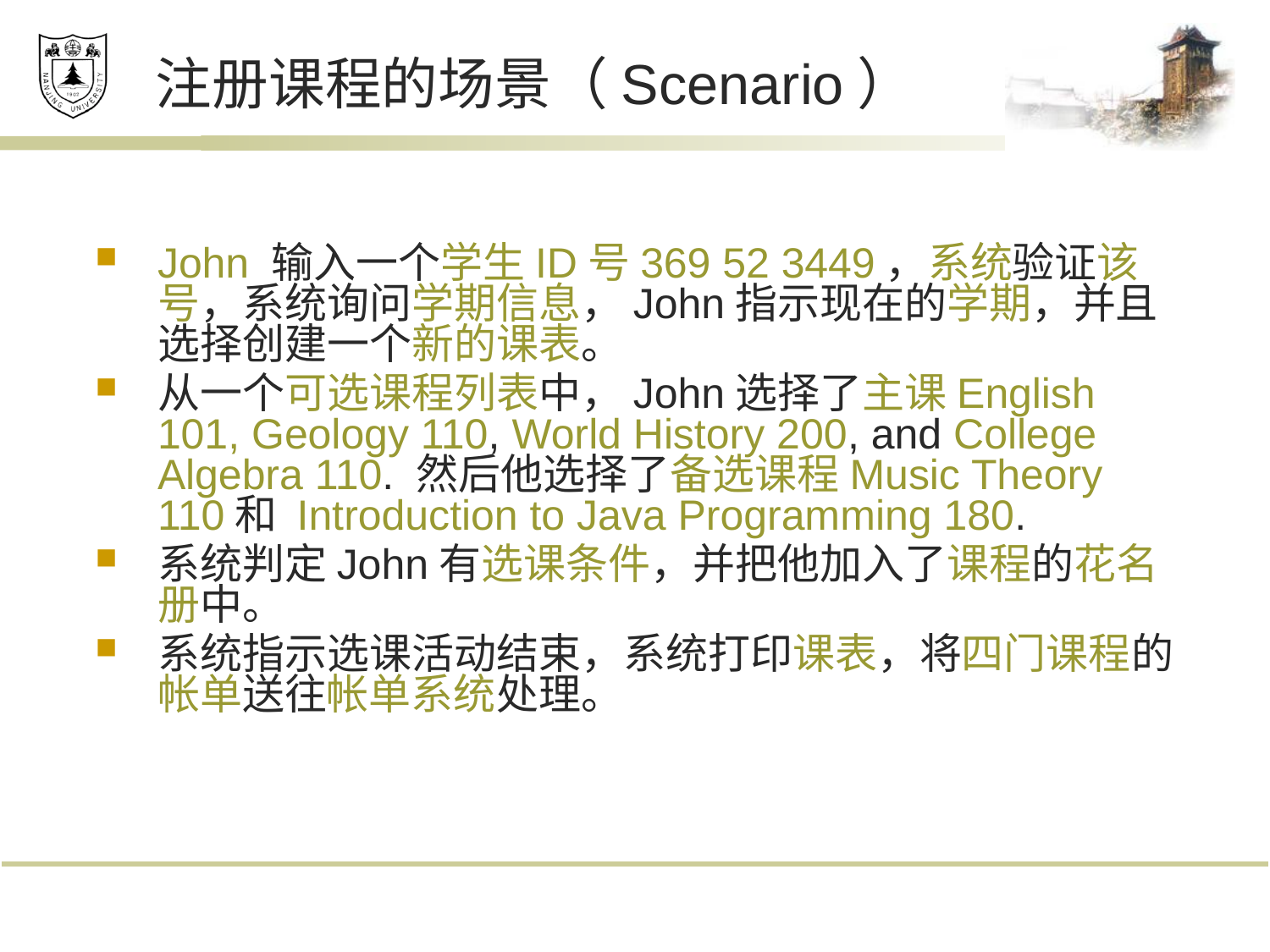

# 注册课程的场景（Scenario）
John 输入一个学生ID号369 52 3449，系统验证该号，系统询问学期信息，John指示现在的学期，并且选择创建一个新的课表。
从一个可选课程列表中，John选择了主课English 101, Geology 110, World History 200, and College Algebra 110. 然后他选择了备选课程Music Theory 110和 Introduction to Java Programming 180.
系统判定John有选课条件，并把他加入了课程的花名册中。
系统指示选课活动结束，系统打印课表，将四门课程的帐单送往帐单系统处理。